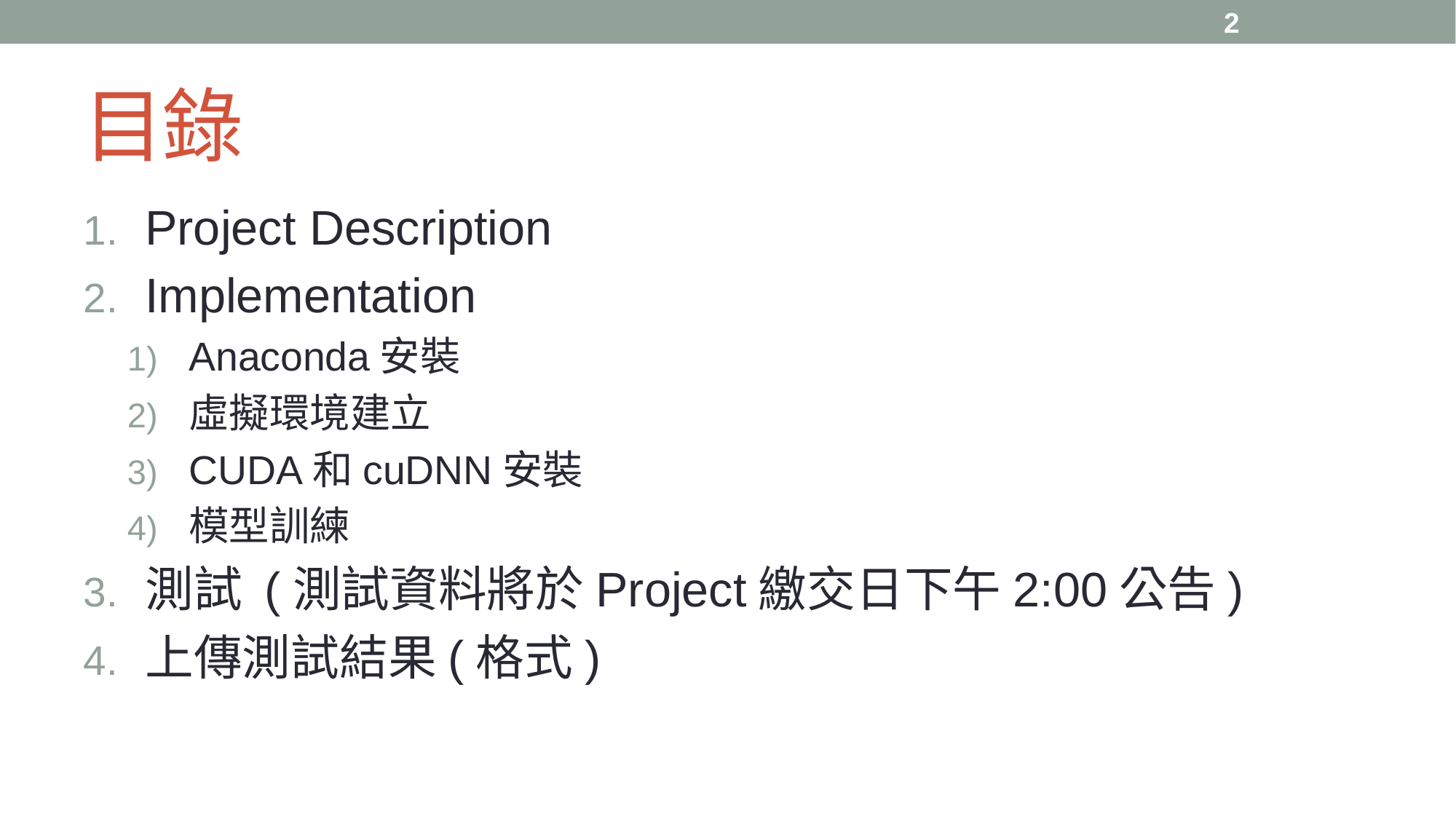

2
# 目錄
Project Description
Implementation
Anaconda安裝
虛擬環境建立
CUDA和cuDNN安裝
模型訓練
測試 (測試資料將於Project繳交日下午2:00公告)
上傳測試結果(格式)